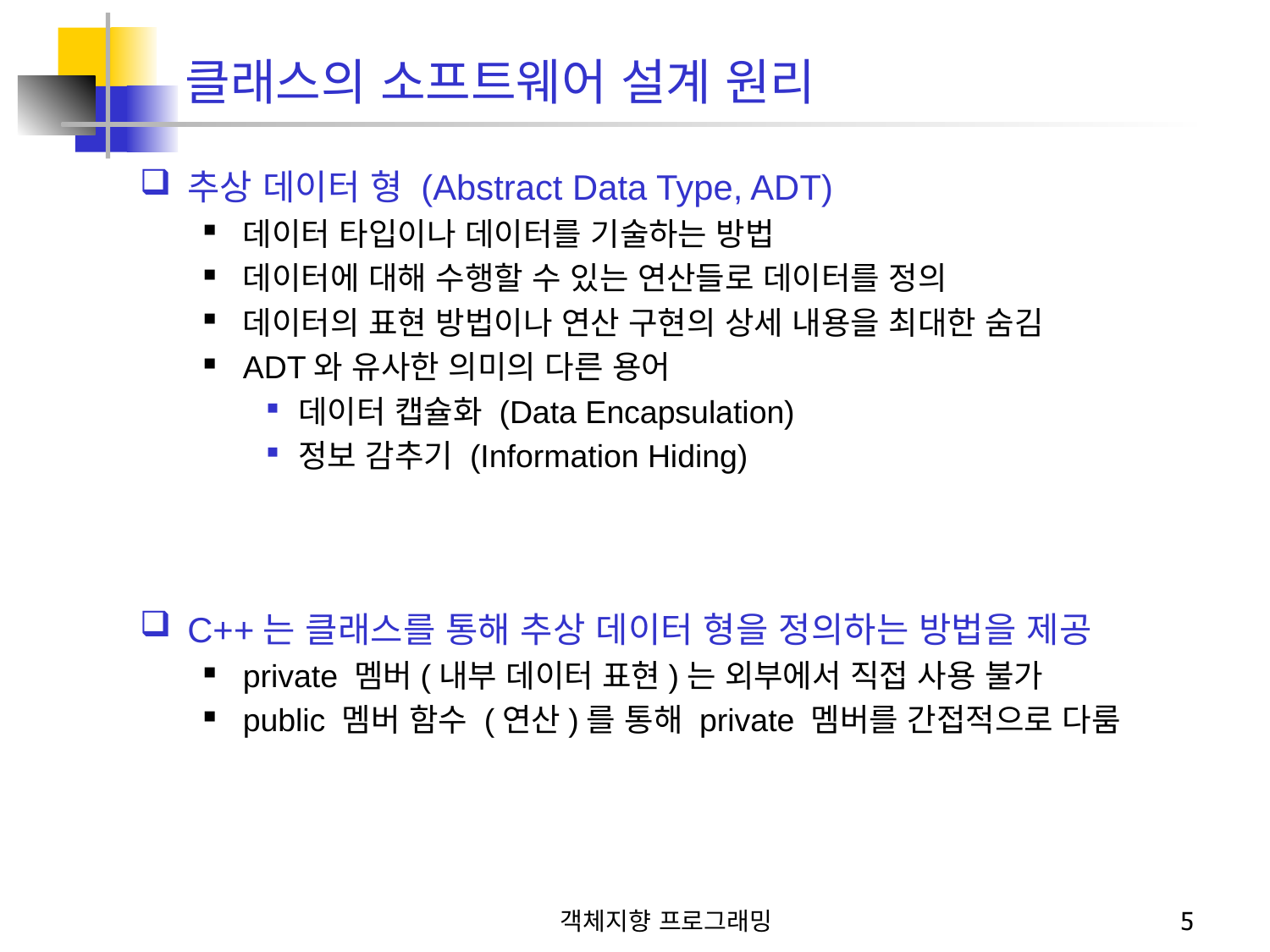

클래스의 소프트웨어 설계 원리
추상 데이터 형 (Abstract Data Type, ADT)
데이터 타입이나 데이터를 기술하는 방법
데이터에 대해 수행할 수 있는 연산들로 데이터를 정의
데이터의 표현 방법이나 연산 구현의 상세 내용을 최대한 숨김
ADT와 유사한 의미의 다른 용어
데이터 캡슐화 (Data Encapsulation)
정보 감추기 (Information Hiding)

C++는 클래스를 통해 추상 데이터 형을 정의하는 방법을 제공
private 멤버(내부 데이터 표현)는 외부에서 직접 사용 불가
public 멤버 함수 (연산)를 통해 private 멤버를 간접적으로 다룸
객체지향 프로그래밍
5